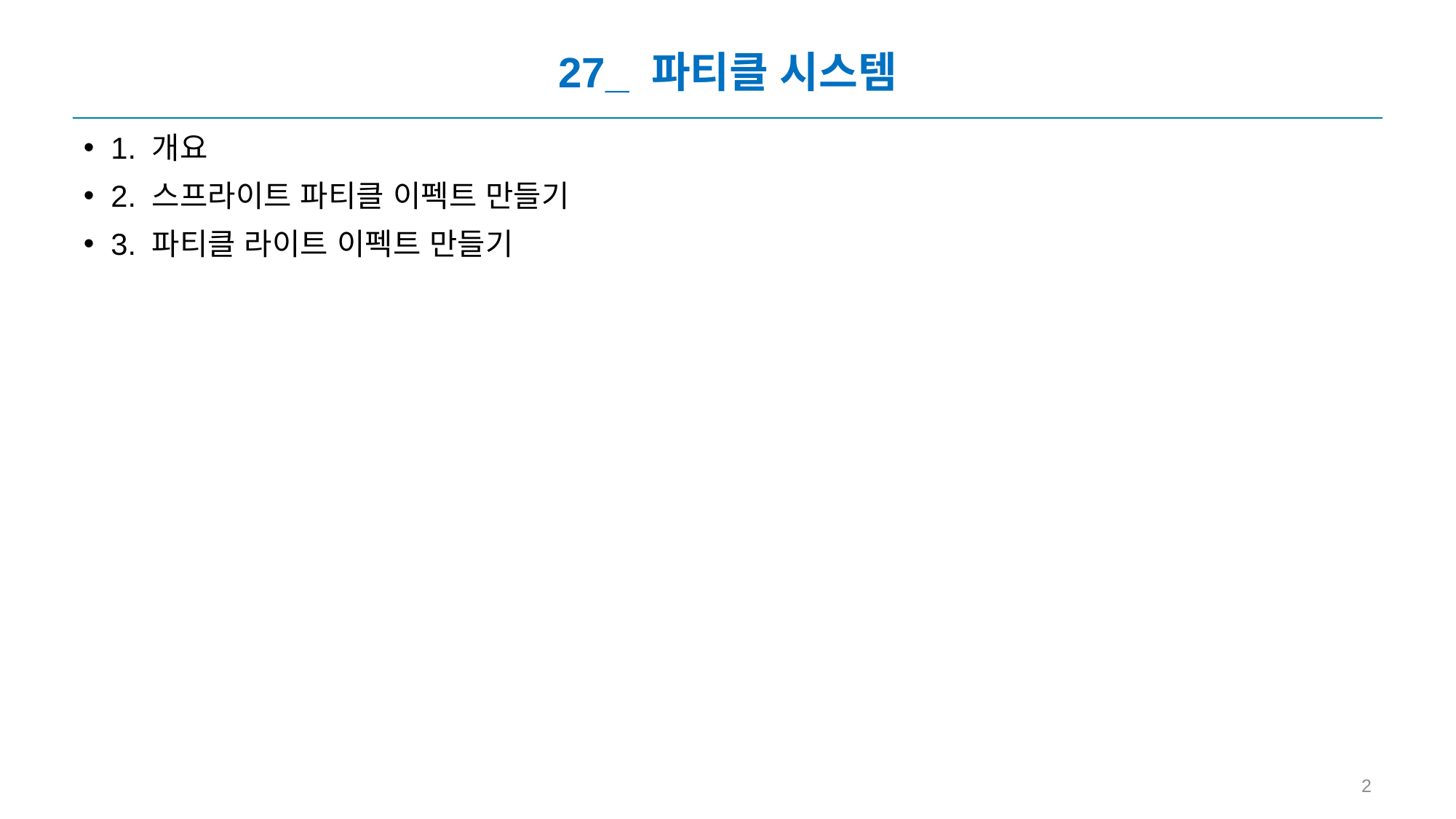

# 27_ 파티클 시스템
1. 개요
2. 스프라이트 파티클 이펙트 만들기
3. 파티클 라이트 이펙트 만들기
2